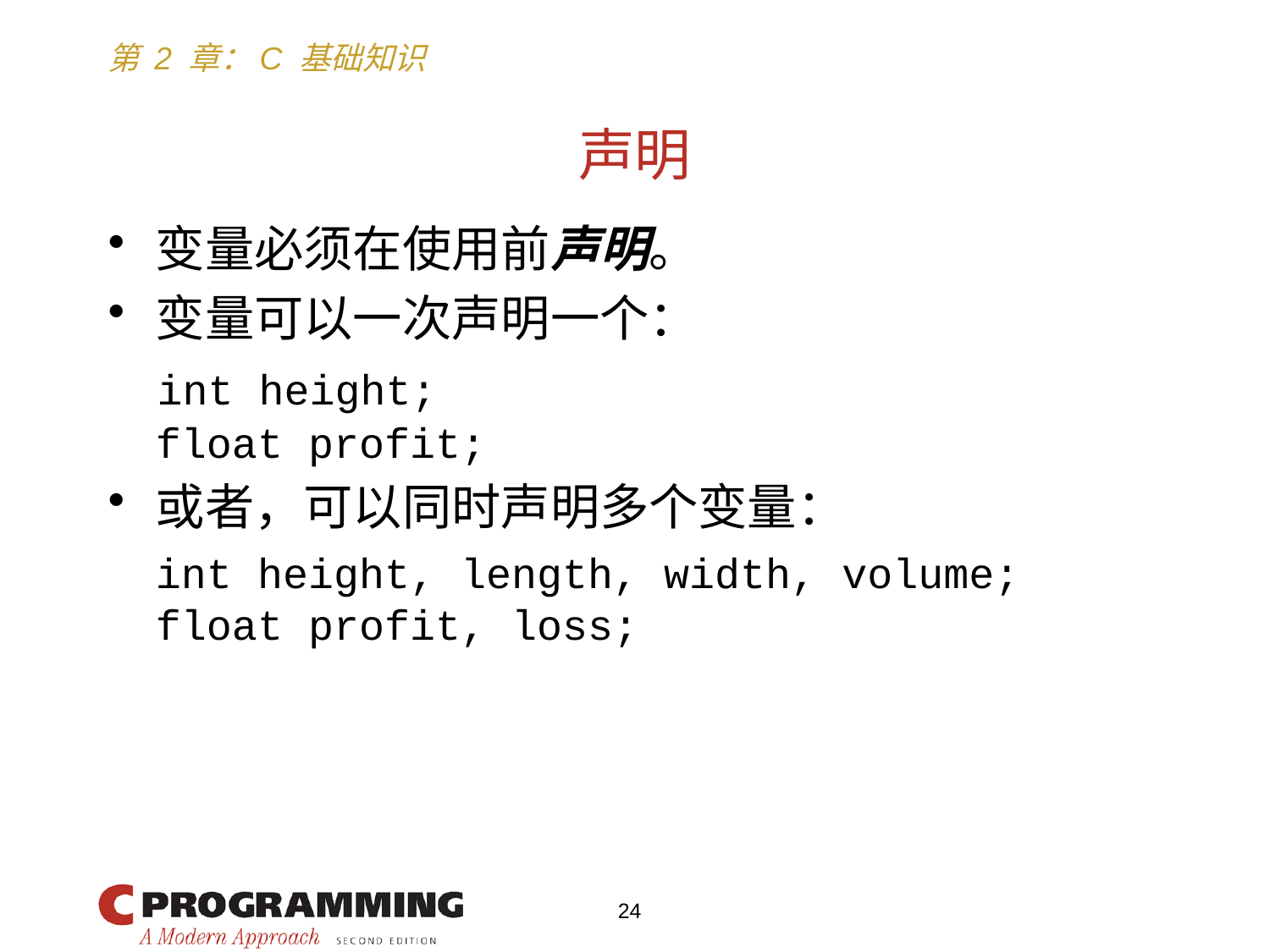

# 声明
变量必须在使用前声明。
变量可以一次声明一个：
    int height;
	float profit;
或者，可以同时声明多个变量：
	int height, length, width, volume;
	float profit, loss;

24